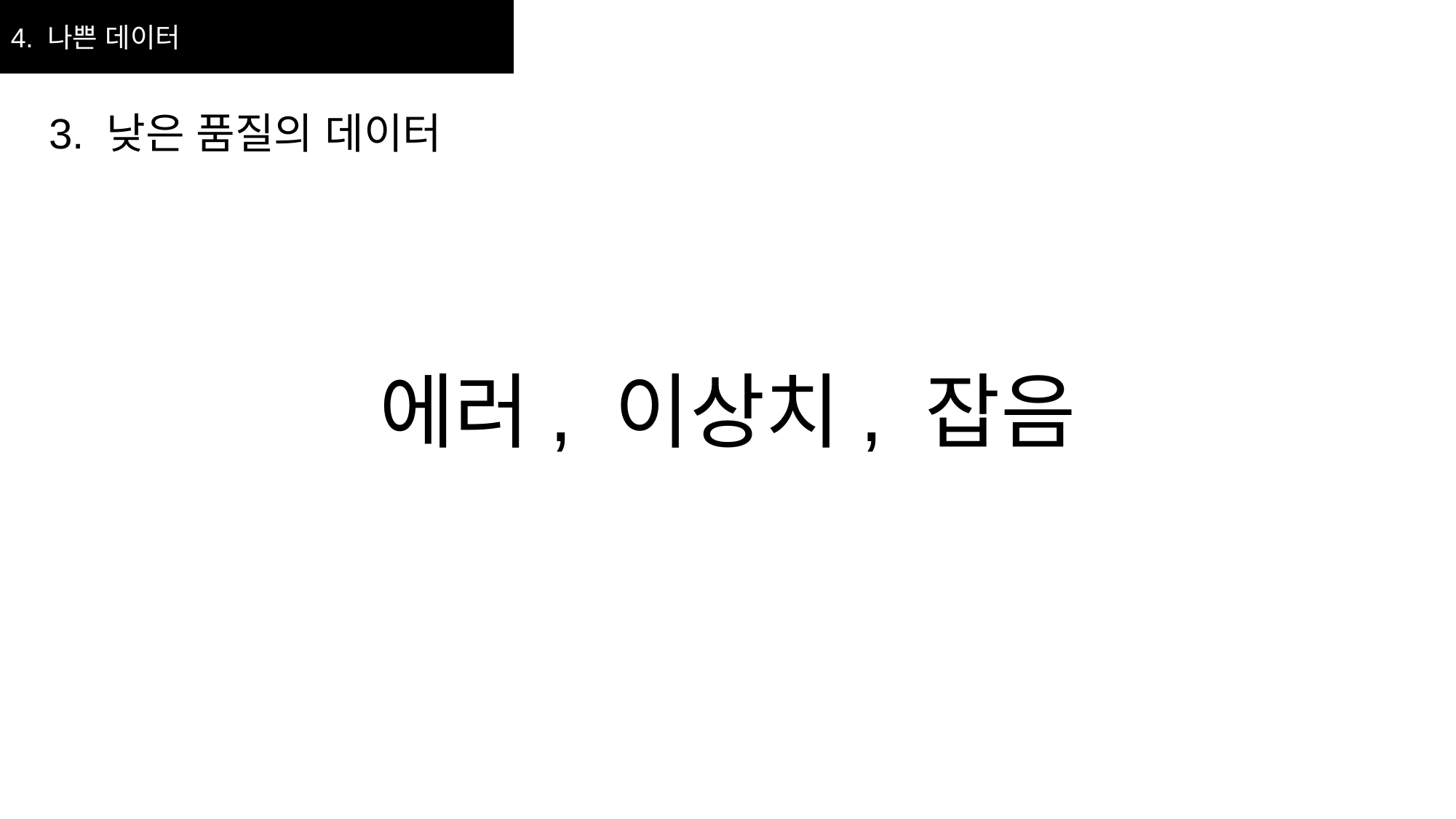

4. 나쁜 데이터
3. 낮은 품질의 데이터
에러, 이상치, 잡음